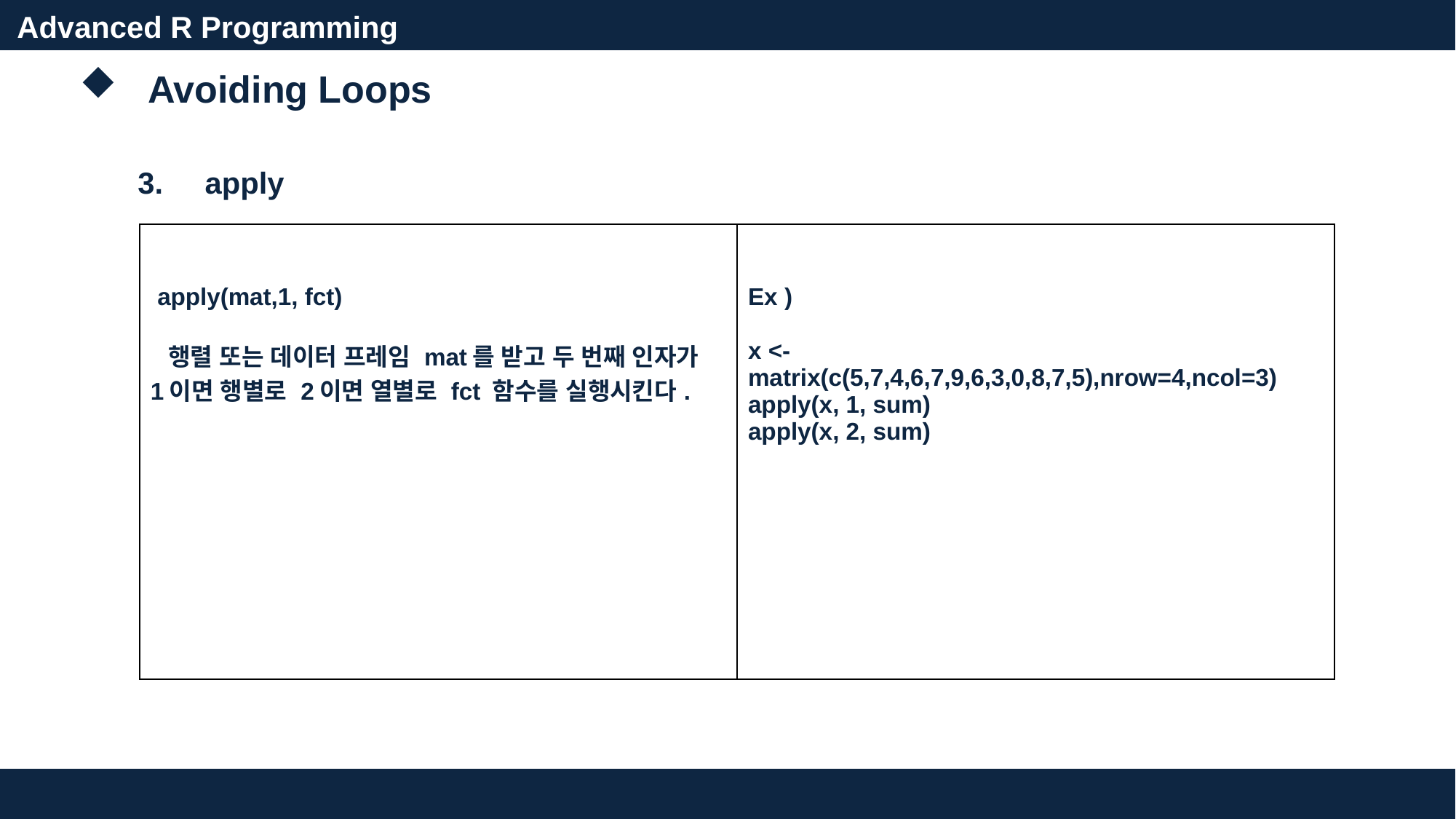

Advanced R Programming
Avoiding Loops
3.     apply
| apply(mat,1, fct) 행렬 또는 데이터 프레임 mat를 받고 두 번째 인자가 1이면 행별로 2이면 열별로 fct 함수를 실행시킨다. | Ex ) x <- matrix(c(5,7,4,6,7,9,6,3,0,8,7,5),nrow=4,ncol=3) apply(x, 1, sum) apply(x, 2, sum) |
| --- | --- |